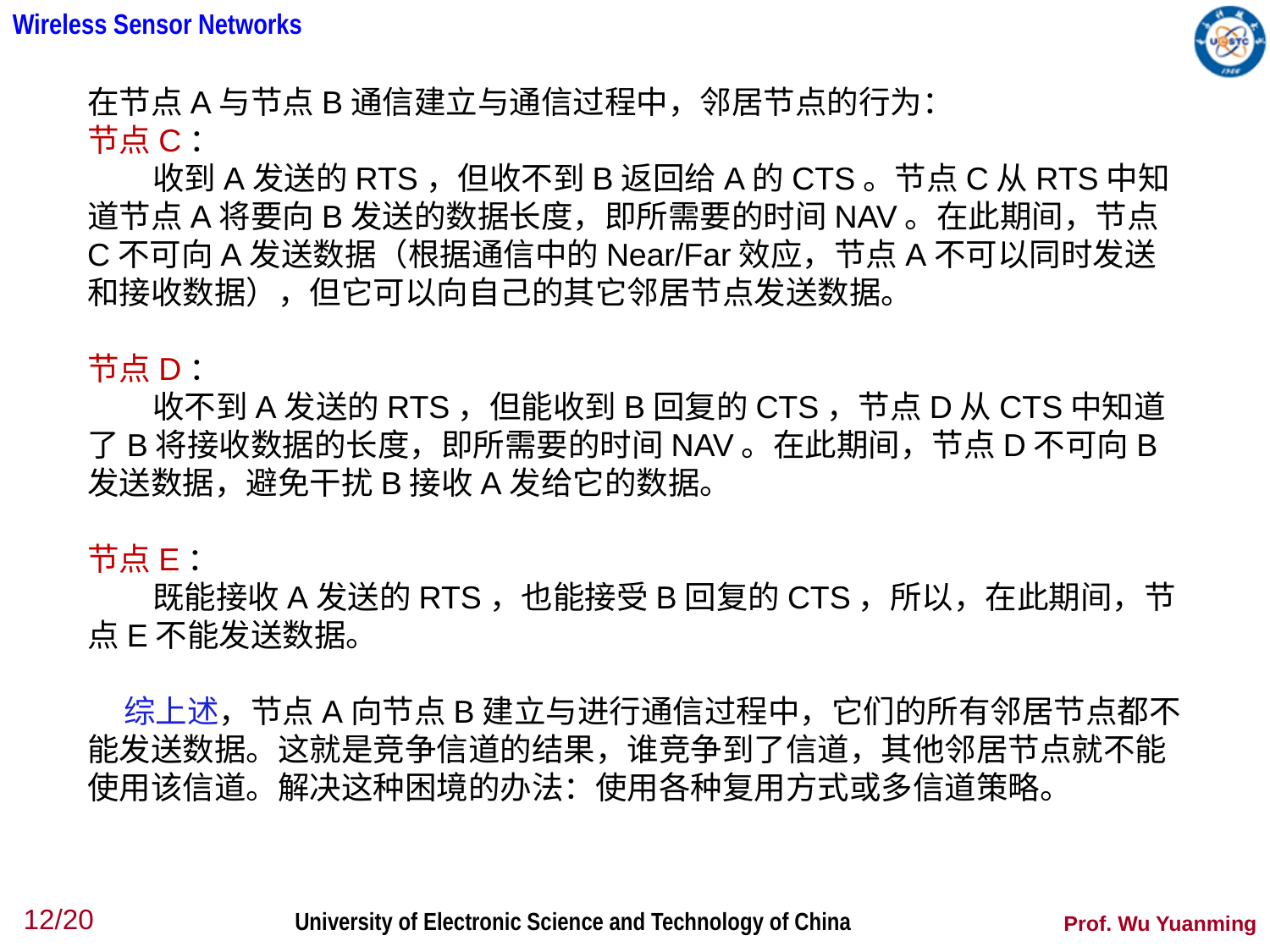

在节点A与节点B通信建立与通信过程中，邻居节点的行为：
节点C：
        收到A发送的RTS，但收不到B返回给A的CTS。节点C从RTS中知道节点A将要向B发送的数据长度，即所需要的时间NAV。在此期间，节点C不可向A发送数据（根据通信中的Near/Far效应，节点A不可以同时发送和接收数据），但它可以向自己的其它邻居节点发送数据。

节点D：
        收不到A发送的RTS，但能收到B回复的CTS，节点D从CTS中知道了B将接收数据的长度，即所需要的时间NAV。在此期间，节点D不可向B发送数据，避免干扰B接收A发给它的数据。

节点E：
        既能接收A发送的RTS，也能接受B回复的CTS，所以，在此期间，节点E不能发送数据。

    综上述，节点A向节点B建立与进行通信过程中，它们的所有邻居节点都不能发送数据。这就是竞争信道的结果，谁竞争到了信道，其他邻居节点就不能使用该信道。解决这种困境的办法：使用各种复用方式或多信道策略。
12/20